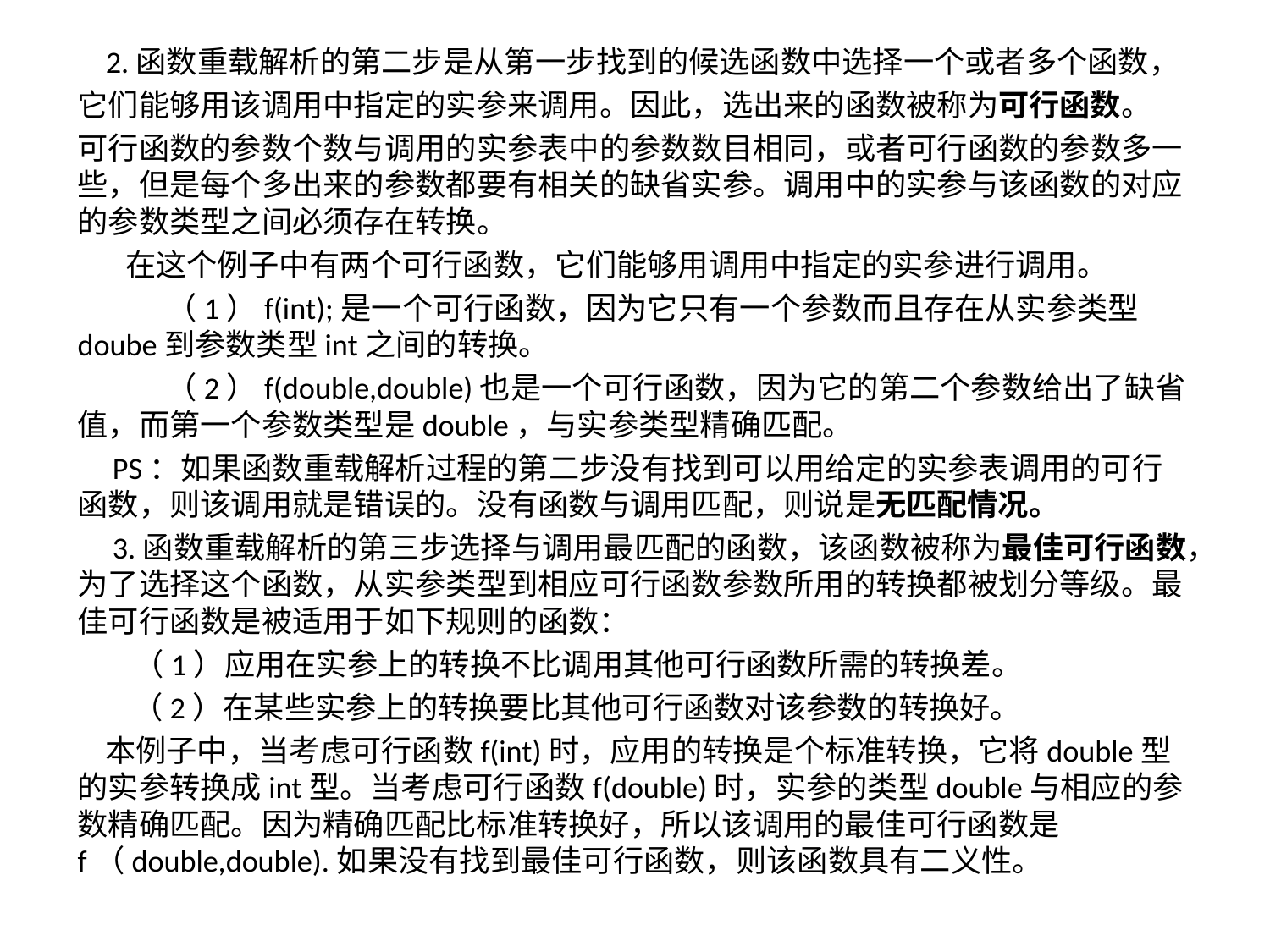

2.函数重载解析的第二步是从第一步找到的候选函数中选择一个或者多个函数，
它们能够用该调用中指定的实参来调用。因此，选出来的函数被称为可行函数。
可行函数的参数个数与调用的实参表中的参数数目相同，或者可行函数的参数多一些，但是每个多出来的参数都要有相关的缺省实参。调用中的实参与该函数的对应的参数类型之间必须存在转换。
      在这个例子中有两个可行函数，它们能够用调用中指定的实参进行调用。
            （1）f(int);是一个可行函数，因为它只有一个参数而且存在从实参类型doube到参数类型int之间的转换。
            （2）f(double,double)也是一个可行函数，因为它的第二个参数给出了缺省值，而第一个参数类型是double，与实参类型精确匹配。
     PS：如果函数重载解析过程的第二步没有找到可以用给定的实参表调用的可行函数，则该调用就是错误的。没有函数与调用匹配，则说是无匹配情况。
     3.函数重载解析的第三步选择与调用最匹配的函数，该函数被称为最佳可行函数，为了选择这个函数，从实参类型到相应可行函数参数所用的转换都被划分等级。最佳可行函数是被适用于如下规则的函数：
       （1）应用在实参上的转换不比调用其他可行函数所需的转换差。
       （2）在某些实参上的转换要比其他可行函数对该参数的转换好。
   本例子中，当考虑可行函数f(int)时，应用的转换是个标准转换，它将double型的实参转换成int型。当考虑可行函数f(double)时，实参的类型double与相应的参数精确匹配。因为精确匹配比标准转换好，所以该调用的最佳可行函数是f（double,double).如果没有找到最佳可行函数，则该函数具有二义性。